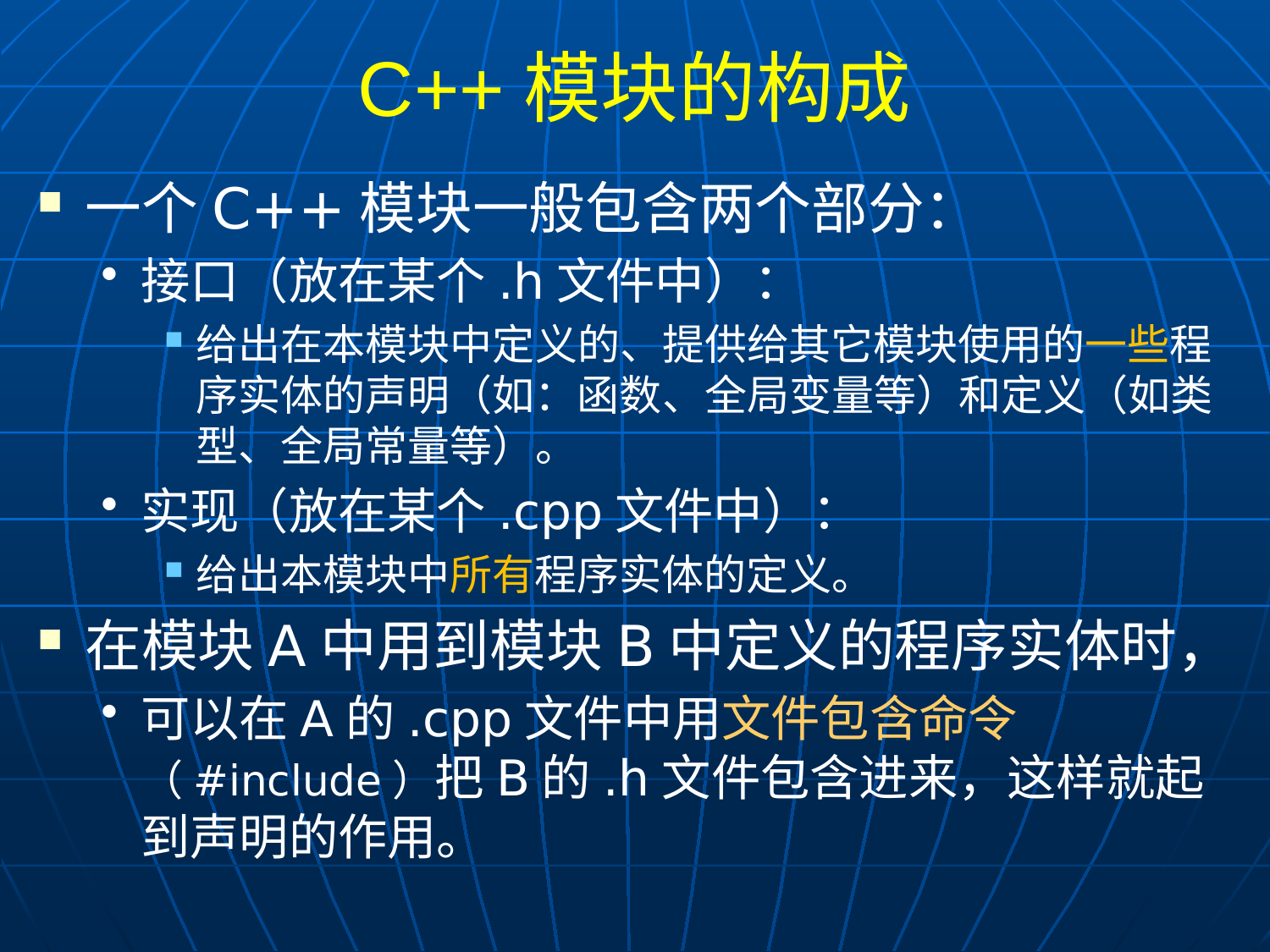

# C++模块的构成
一个C++模块一般包含两个部分：
接口（放在某个.h文件中）：
给出在本模块中定义的、提供给其它模块使用的一些程序实体的声明（如：函数、全局变量等）和定义（如类型、全局常量等）。
实现（放在某个.cpp文件中）：
给出本模块中所有程序实体的定义。
在模块A中用到模块B中定义的程序实体时，
可以在A的.cpp文件中用文件包含命令（#include）把B的.h文件包含进来，这样就起到声明的作用。